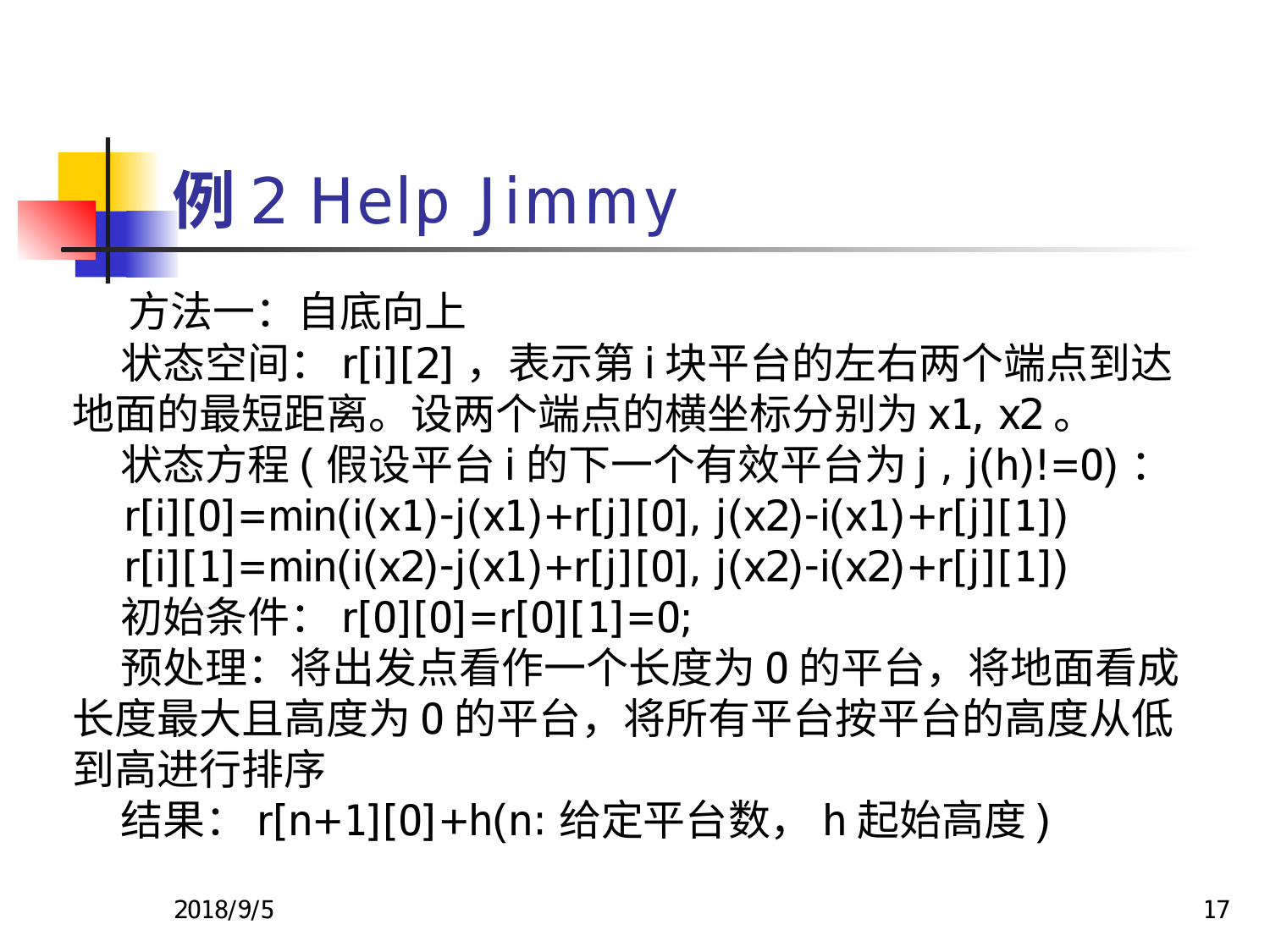

# 例2 Help Jimmy
    方法一：自底向上
    状态空间：r[i][2]，表示第i块平台的左右两个端点到达地面的最短距离。设两个端点的横坐标分别为x1, x2。
    状态方程(假设平台i的下一个有效平台为j , j(h)!=0)：
    r[i][0]=min(i(x1)-j(x1)+r[j][0], j(x2)-i(x1)+r[j][1])
    r[i][1]=min(i(x2)-j(x1)+r[j][0], j(x2)-i(x2)+r[j][1])
    初始条件：r[0][0]=r[0][1]=0;
    预处理：将出发点看作一个长度为0的平台，将地面看成长度最大且高度为0的平台，将所有平台按平台的高度从低到高进行排序
    结果：r[n+1][0]+h(n:给定平台数，h起始高度)
2018/9/5
17